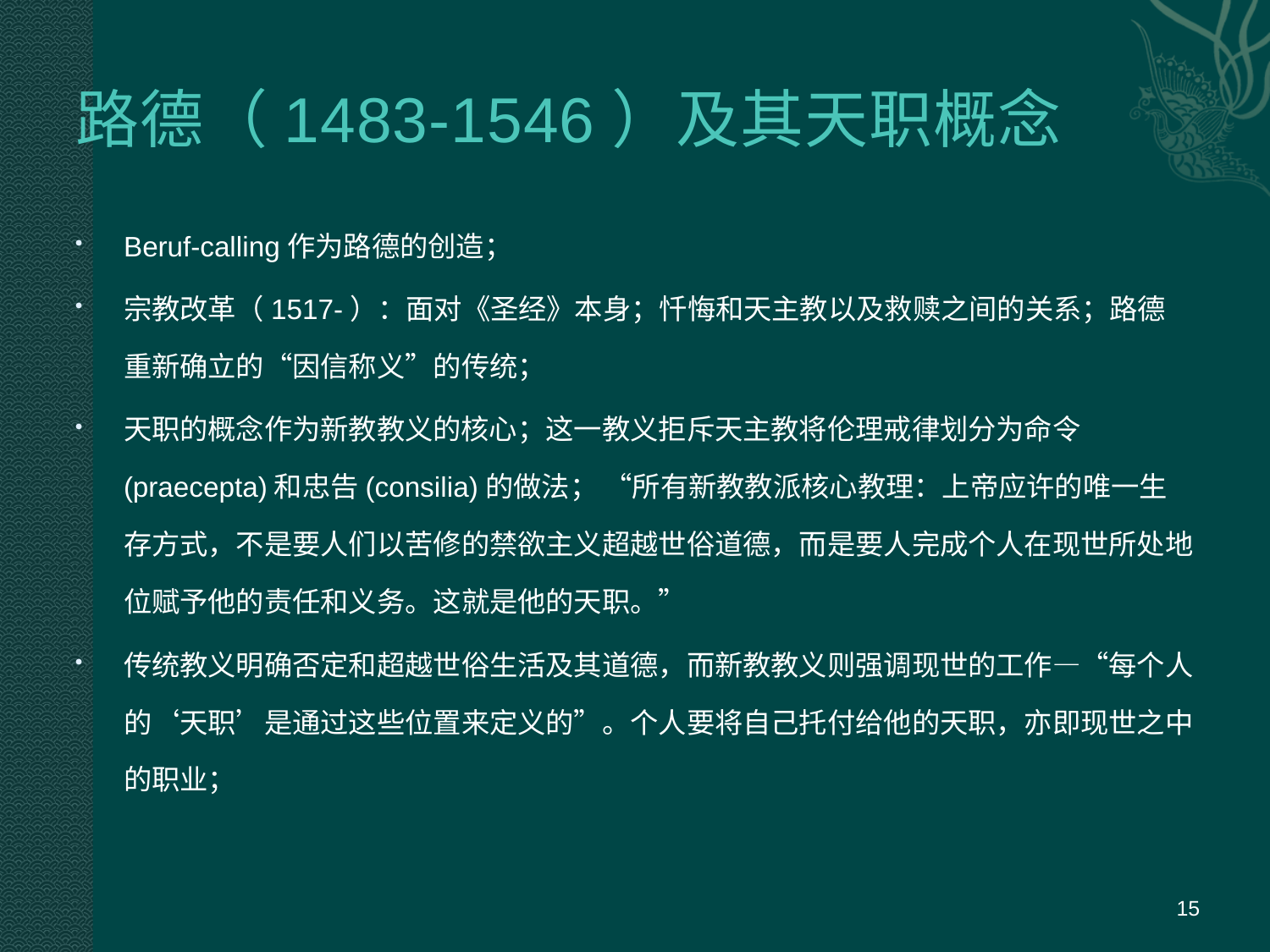

# 路德（1483-1546）及其天职概念
Beruf-calling作为路德的创造；
宗教改革（1517-）：面对《圣经》本身；忏悔和天主教以及救赎之间的关系；路德重新确立的“因信称义”的传统；
天职的概念作为新教教义的核心；这一教义拒斥天主教将伦理戒律划分为命令(praecepta)和忠告(consilia)的做法； “所有新教教派核心教理：上帝应许的唯一生存方式，不是要人们以苦修的禁欲主义超越世俗道德，而是要人完成个人在现世所处地位赋予他的责任和义务。这就是他的天职。”
传统教义明确否定和超越世俗生活及其道德，而新教教义则强调现世的工作—“每个人的‘天职’是通过这些位置来定义的”。个人要将自己托付给他的天职，亦即现世之中的职业；
15